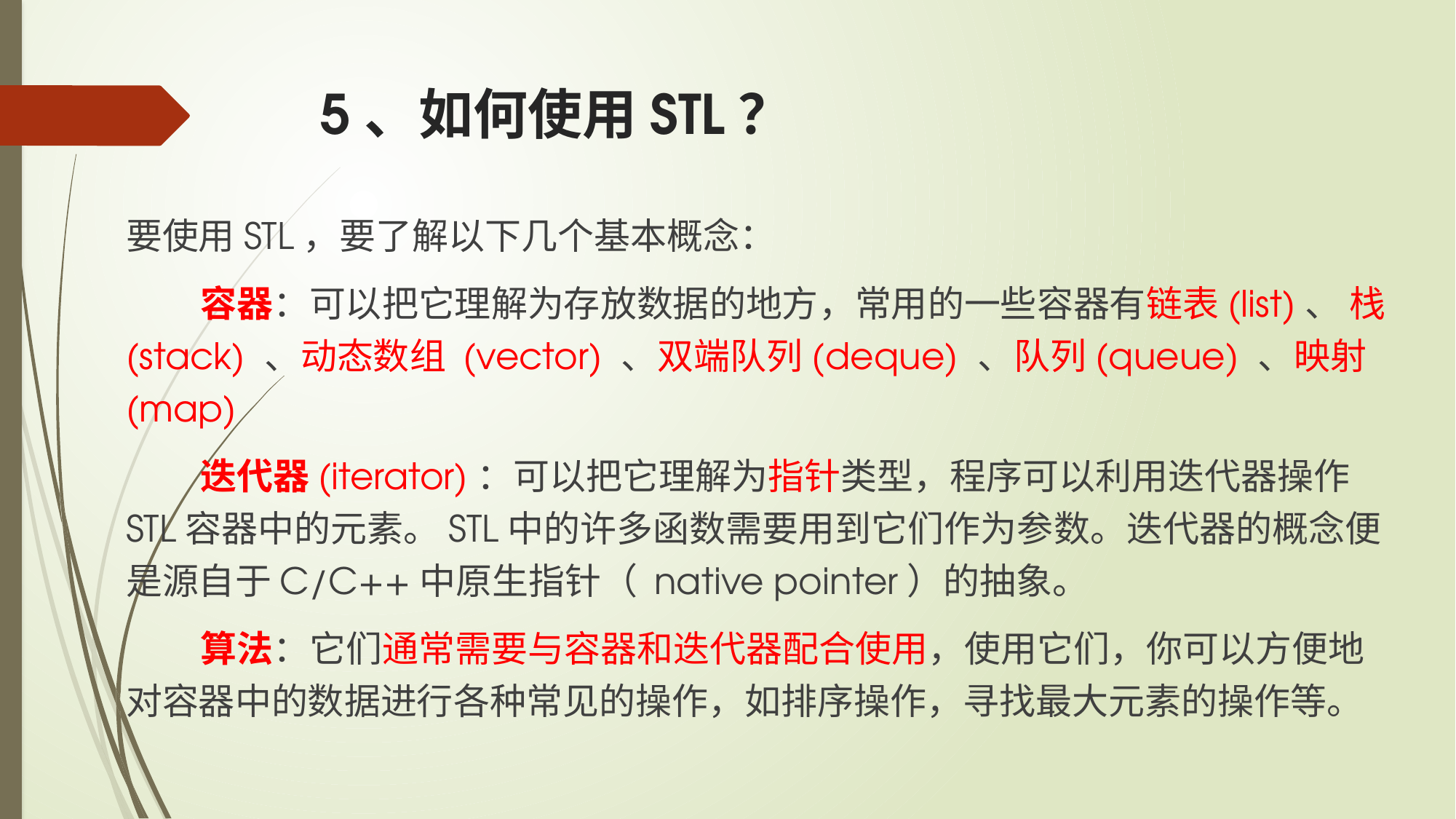

# 5、如何使用STL？
要使用STL，要了解以下几个基本概念：
        容器：可以把它理解为存放数据的地方，常用的一些容器有链表(list)、 栈(stack) 、动态数组 (vector) 、双端队列(deque) 、队列(queue) 、映射(map)
        迭代器(iterator)：可以把它理解为指针类型，程序可以利用迭代器操作STL容器中的元素。STL中的许多函数需要用到它们作为参数。迭代器的概念便是源自于C/C++中原生指针（ native pointer）的抽象。
        算法：它们通常需要与容器和迭代器配合使用，使用它们，你可以方便地对容器中的数据进行各种常见的操作，如排序操作，寻找最大元素的操作等。